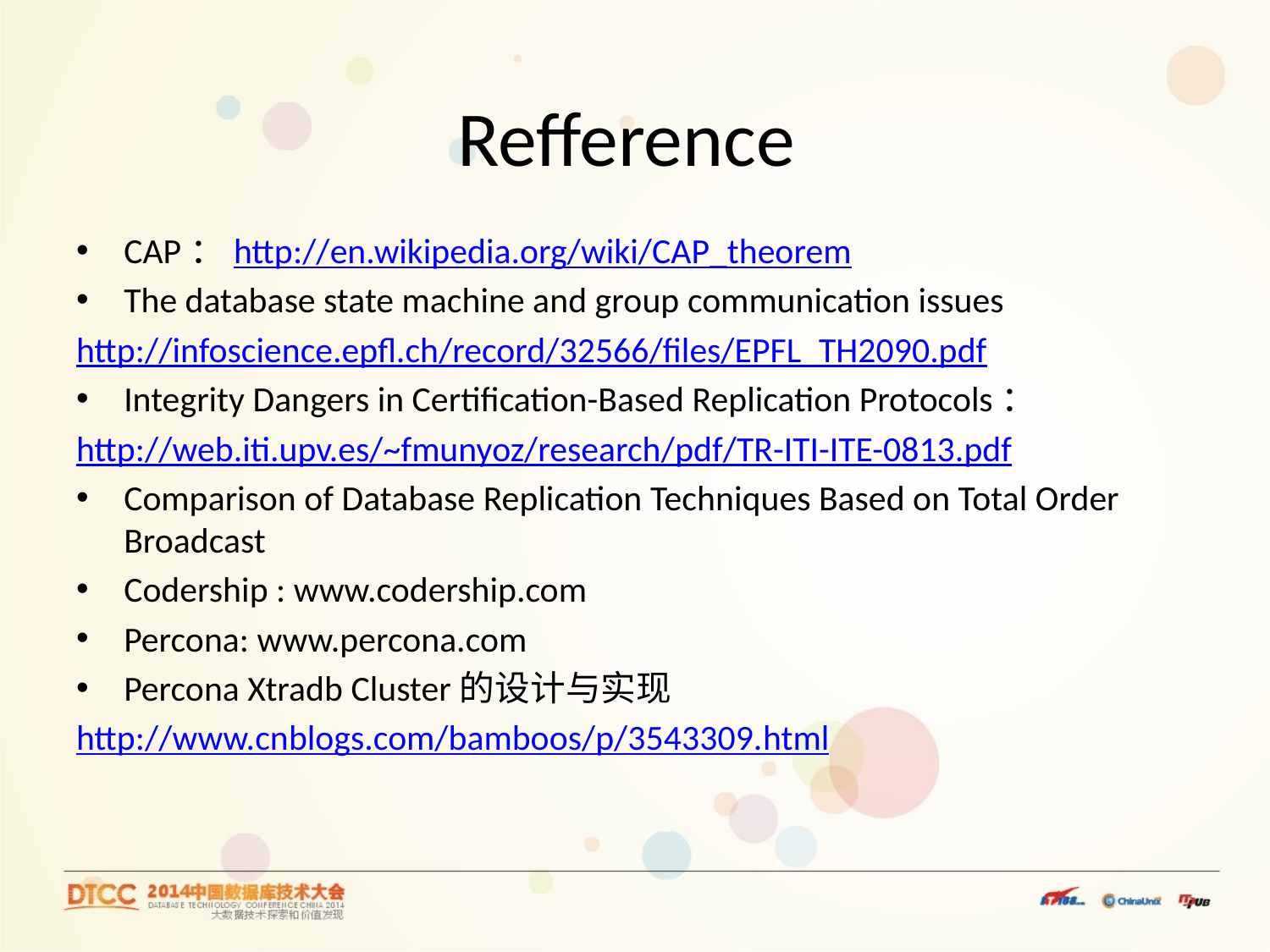

# Refference
CAP：http://en.wikipedia.org/wiki/CAP_theorem
The database state machine and group communication issues
http://infoscience.epfl.ch/record/32566/files/EPFL_TH2090.pdf
Integrity Dangers in Certiﬁcation-Based Replication Protocols：
http://web.iti.upv.es/~fmunyoz/research/pdf/TR-ITI-ITE-0813.pdf
Comparison of Database Replication Techniques Based on Total Order Broadcast
Codership : www.codership.com
Percona: www.percona.com
Percona Xtradb Cluster的设计与实现
http://www.cnblogs.com/bamboos/p/3543309.html